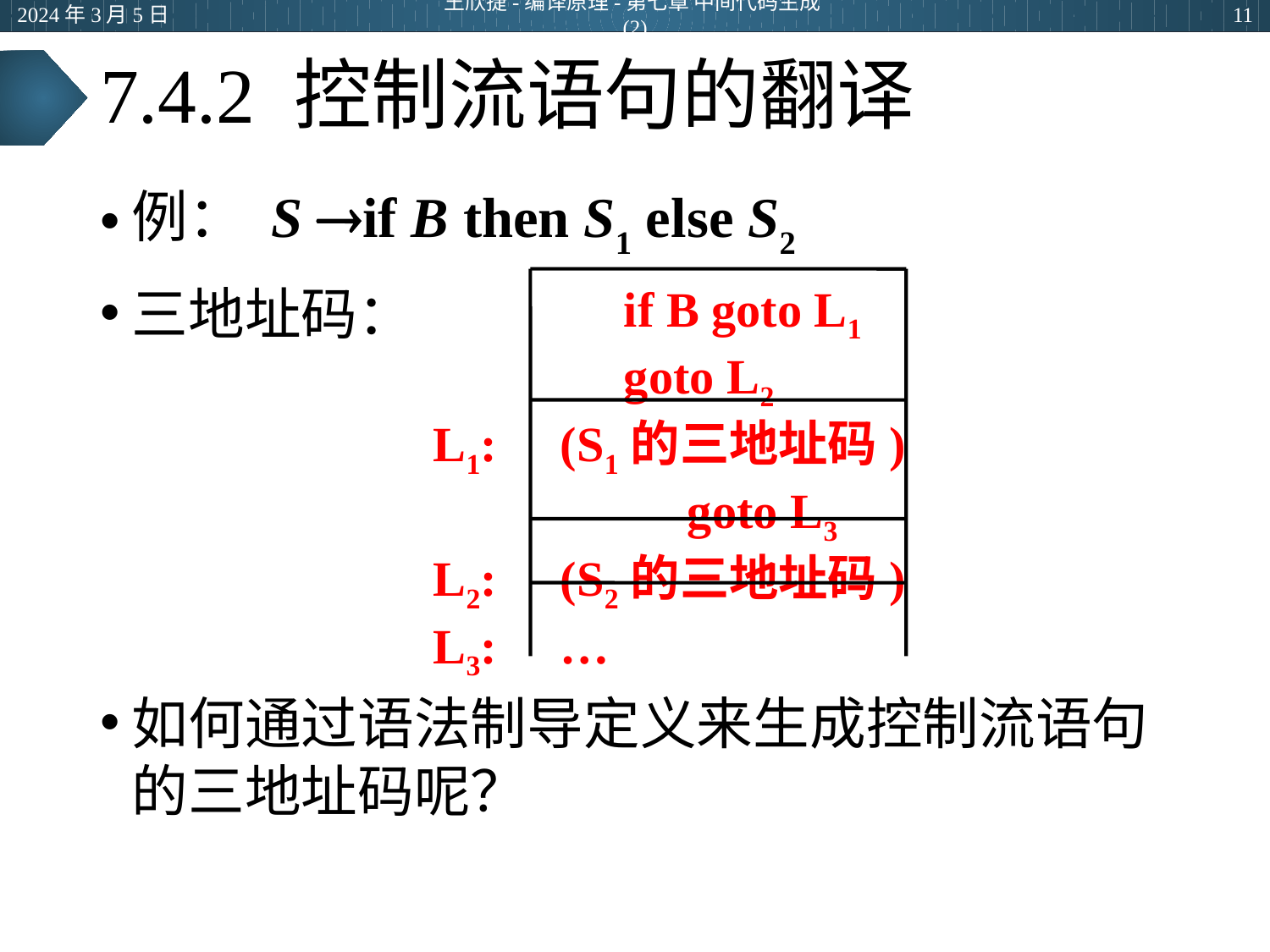

2024年3月5日
王欣捷-编译原理-第七章 中间代码生成(2)
11
# 7.4.2 控制流语句的翻译
例： S →if B then S1 else S2
三地址码：

如何通过语法制导定义来生成控制流语句的三地址码呢？

	if B goto L1
	goto L2
L1:	(S1的三地址码)
		goto L3
L2:	(S2的三地址码)
L3:	…